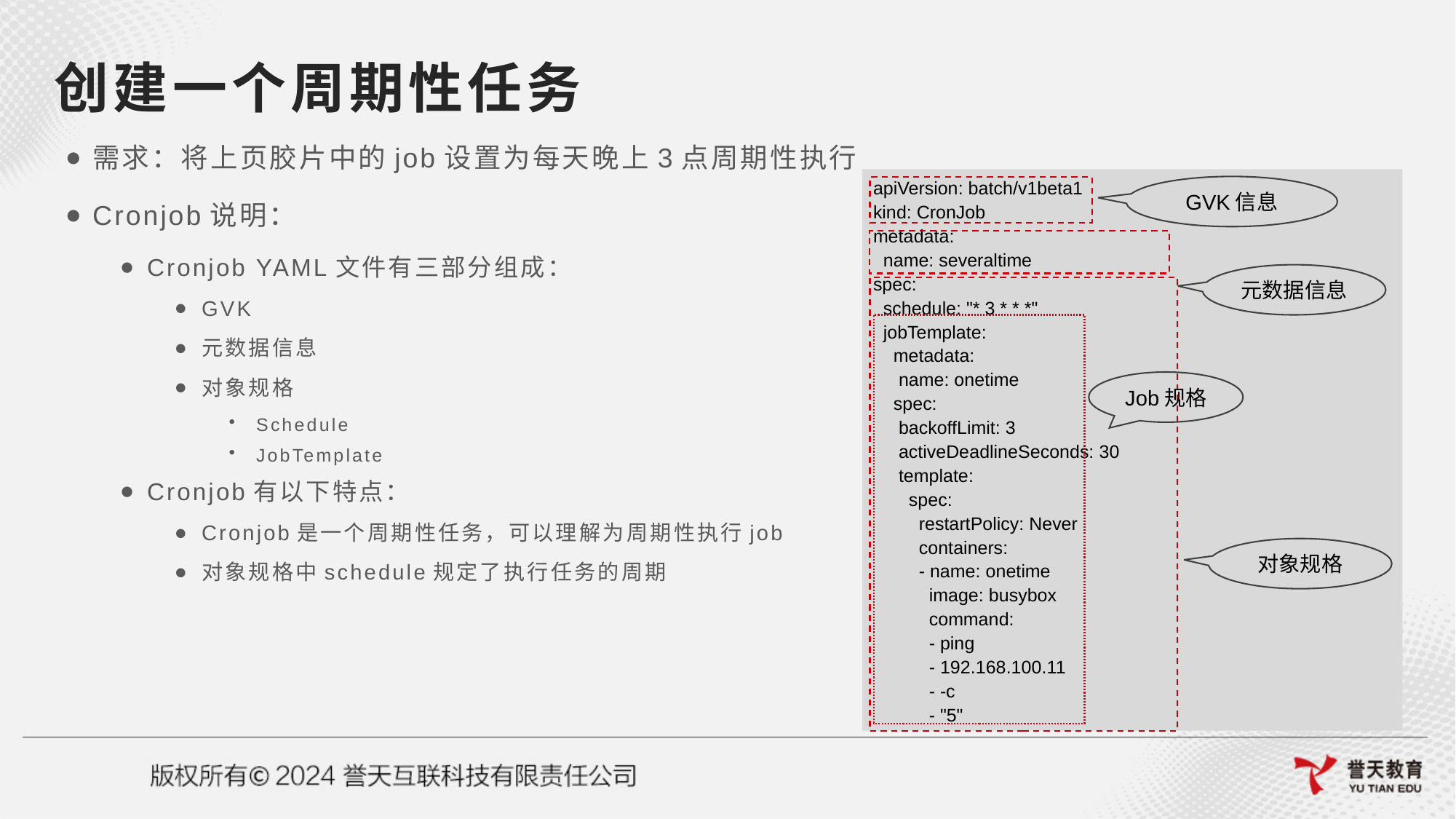

# 创建一个周期性任务
需求：将上页胶片中的job设置为每天晚上3点周期性执行
Cronjob说明：
Cronjob YAML文件有三部分组成：
GVK
元数据信息
对象规格
Schedule
JobTemplate
Cronjob有以下特点：
Cronjob是一个周期性任务，可以理解为周期性执行job
对象规格中schedule规定了执行任务的周期

apiVersion: batch/v1beta1
kind: CronJob
metadata:
  name: severaltime
spec:
  schedule: "* 3 * * *"
  jobTemplate:
    metadata:
     name: onetime
    spec:
     backoffLimit: 3
     activeDeadlineSeconds: 30
     template:
       spec:
         restartPolicy: Never
         containers:
         - name: onetime
           image: busybox
           command:
           - ping
           - 192.168.100.11
           - -c
           - "5"
GVK信息

元数据信息

Job规格
对象规格